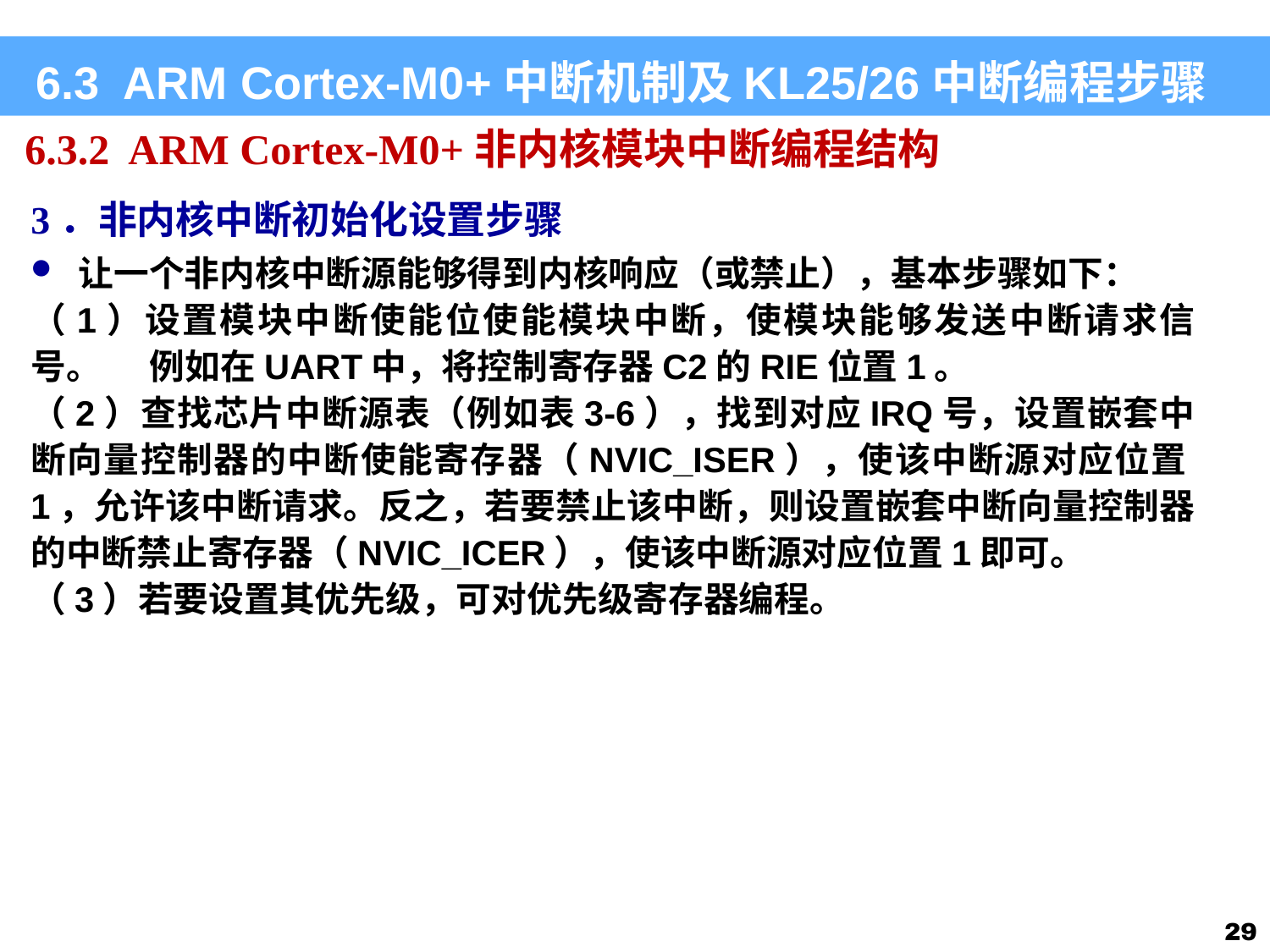

6.3  ARM Cortex-M0+中断机制及KL25/26中断编程步骤
6.3.2  ARM Cortex-M0+非内核模块中断编程结构
3．非内核中断初始化设置步骤
让一个非内核中断源能够得到内核响应（或禁止），基本步骤如下：
（1）设置模块中断使能位使能模块中断，使模块能够发送中断请求信号。      例如在UART中，将控制寄存器C2的RIE位置1。
（2）查找芯片中断源表（例如表3-6），找到对应IRQ号，设置嵌套中断向量控制器的中断使能寄存器（NVIC_ISER），使该中断源对应位置1，允许该中断请求。反之，若要禁止该中断，则设置嵌套中断向量控制器的中断禁止寄存器（NVIC_ICER），使该中断源对应位置1即可。
（3）若要设置其优先级，可对优先级寄存器编程。
29